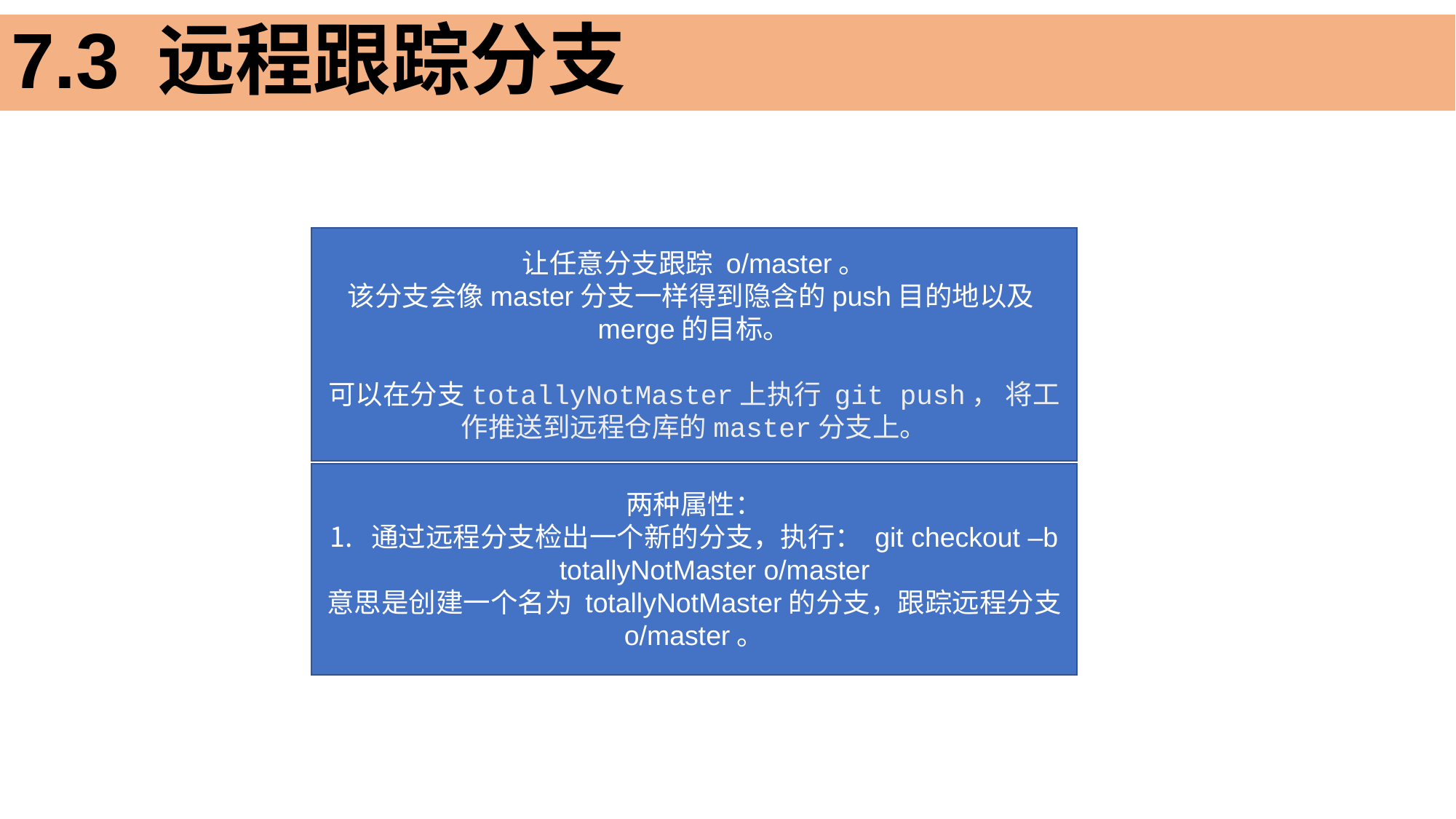

# 7.3 远程跟踪分支
让任意分支跟踪 o/master。
该分支会像master分支一样得到隐含的push目的地以及merge的目标。

可以在分支totallyNotMaster上执行 git push， 将工作推送到远程仓库的master分支上。
两种属性：
通过远程分支检出一个新的分支，执行： git checkout –b totallyNotMaster o/master
意思是创建一个名为 totallyNotMaster的分支，跟踪远程分支 o/master。